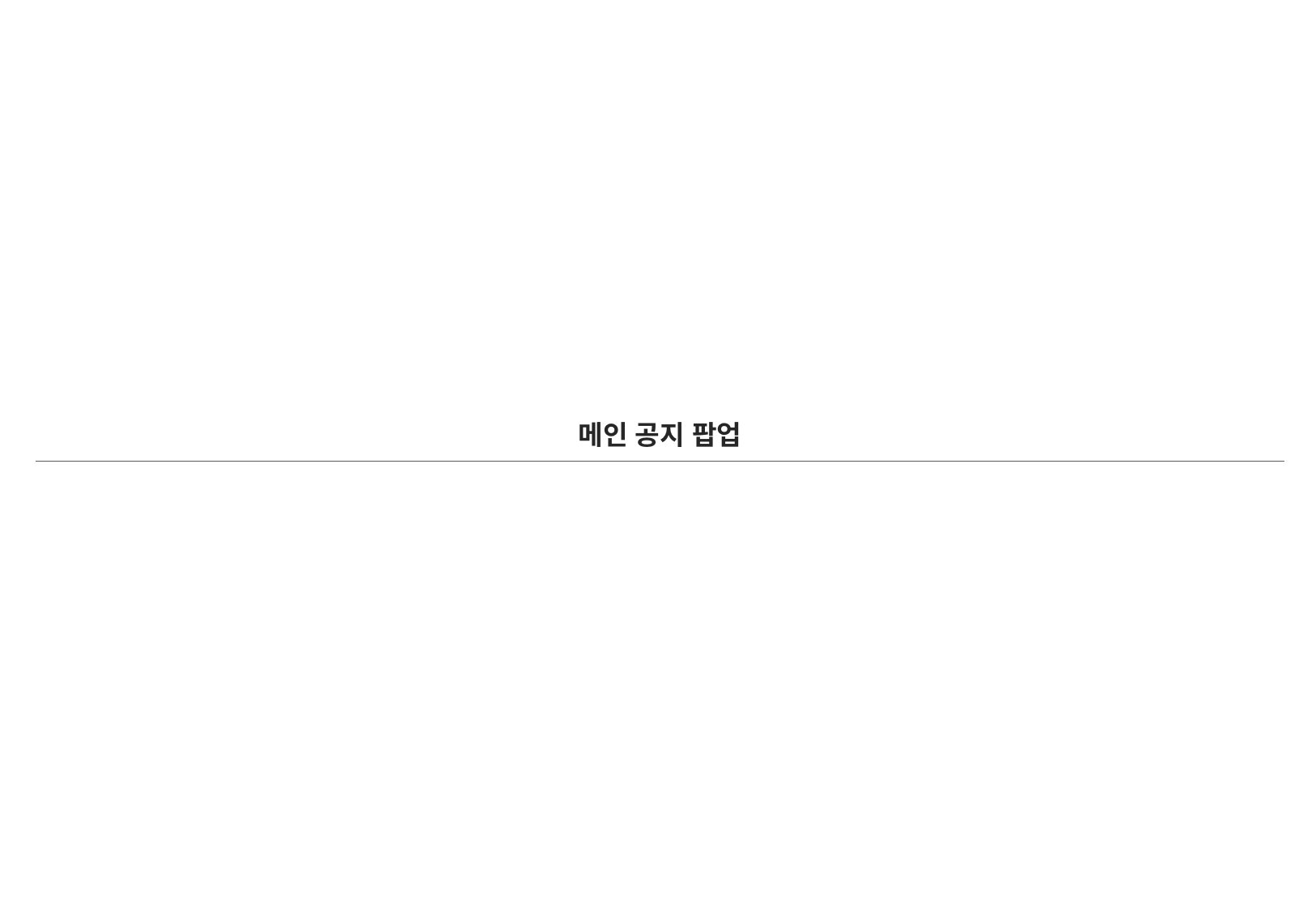

| 메인 공지 팝업 |
| --- |
|  |